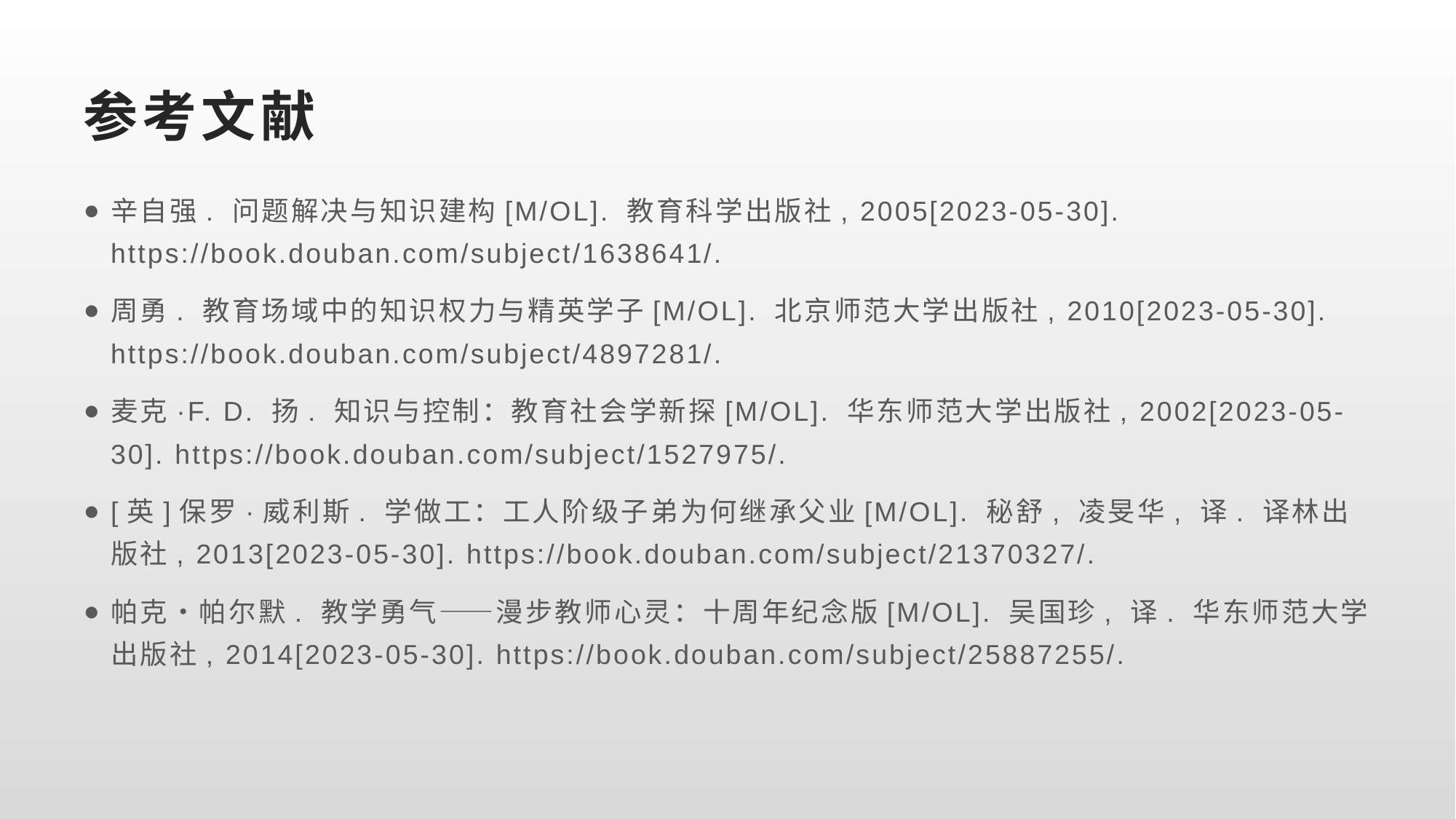

# 参考文献
辛自强. 问题解决与知识建构[M/OL]. 教育科学出版社, 2005[2023-05-30]. https://book.douban.com/subject/1638641/.
周勇. 教育场域中的知识权力与精英学子[M/OL]. 北京师范大学出版社, 2010[2023-05-30]. https://book.douban.com/subject/4897281/.
麦克·F. D. 扬. 知识与控制：教育社会学新探[M/OL]. 华东师范大学出版社, 2002[2023-05-30]. https://book.douban.com/subject/1527975/.
[英]保罗·威利斯. 学做工：工人阶级子弟为何继承父业[M/OL]. 秘舒, 凌旻华, 译. 译林出版社, 2013[2023-05-30]. https://book.douban.com/subject/21370327/.
帕克•帕尔默. 教学勇气——漫步教师心灵：十周年纪念版[M/OL]. 吴国珍, 译. 华东师范大学出版社, 2014[2023-05-30]. https://book.douban.com/subject/25887255/.